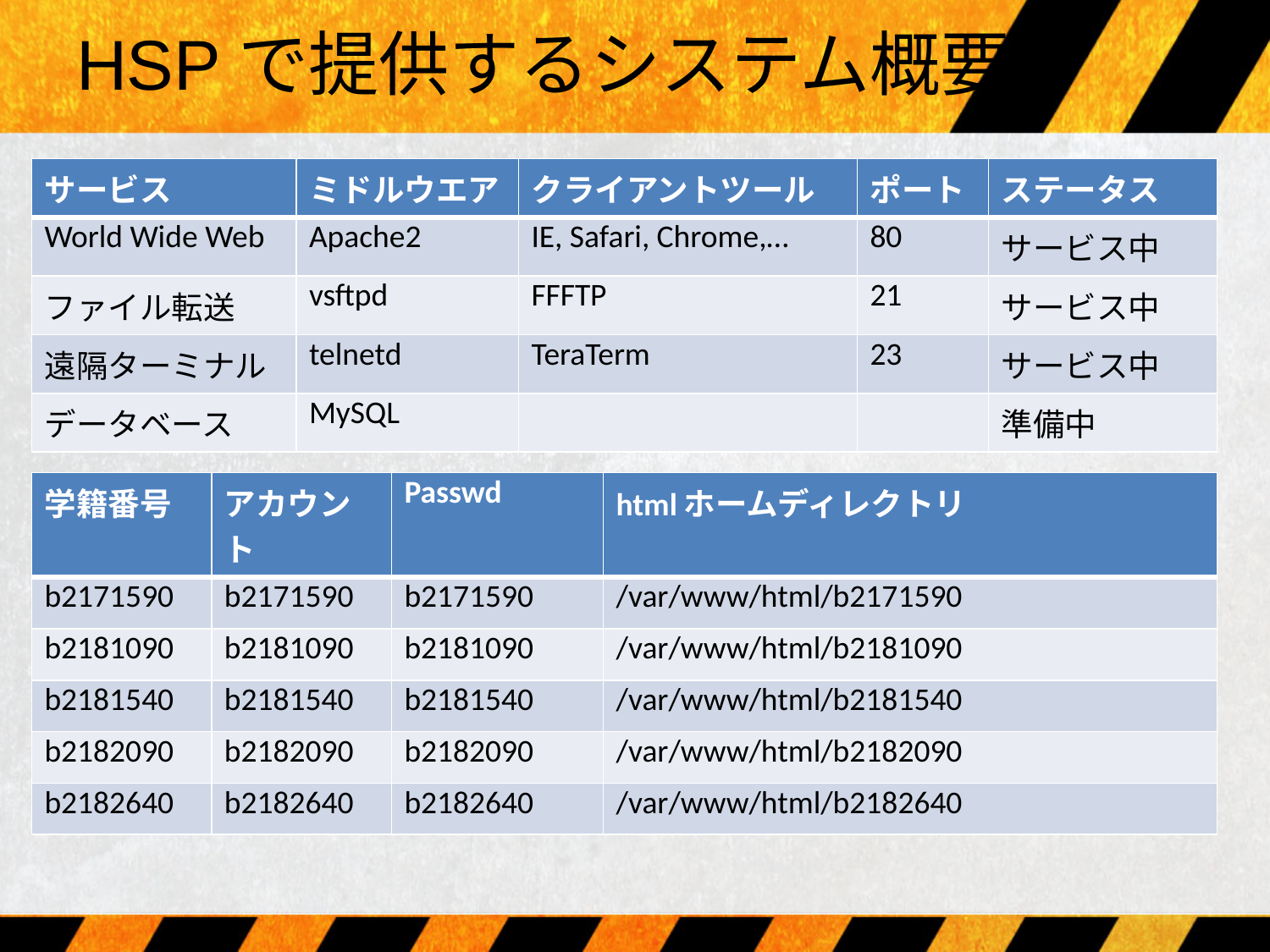

# HSPで提供するシステム概要
| サービス | ミドルウエア | クライアントツール | ポート | ステータス |
| --- | --- | --- | --- | --- |
| World Wide Web | Apache2 | IE, Safari, Chrome,… | 80 | サービス中 |
| ファイル転送 | vsftpd | FFFTP | 21 | サービス中 |
| 遠隔ターミナル | telnetd | TeraTerm | 23 | サービス中 |
| データベース | MySQL |  |  | 準備中 |
| 学籍番号 | アカウント | Passwd | htmlホームディレクトリ |
| --- | --- | --- | --- |
| b2171590 | b2171590 | b2171590 | /var/www/html/b2171590 |
| b2181090 | b2181090 | b2181090 | /var/www/html/b2181090 |
| b2181540 | b2181540 | b2181540 | /var/www/html/b2181540 |
| b2182090 | b2182090 | b2182090 | /var/www/html/b2182090 |
| b2182640 | b2182640 | b2182640 | /var/www/html/b2182640 |